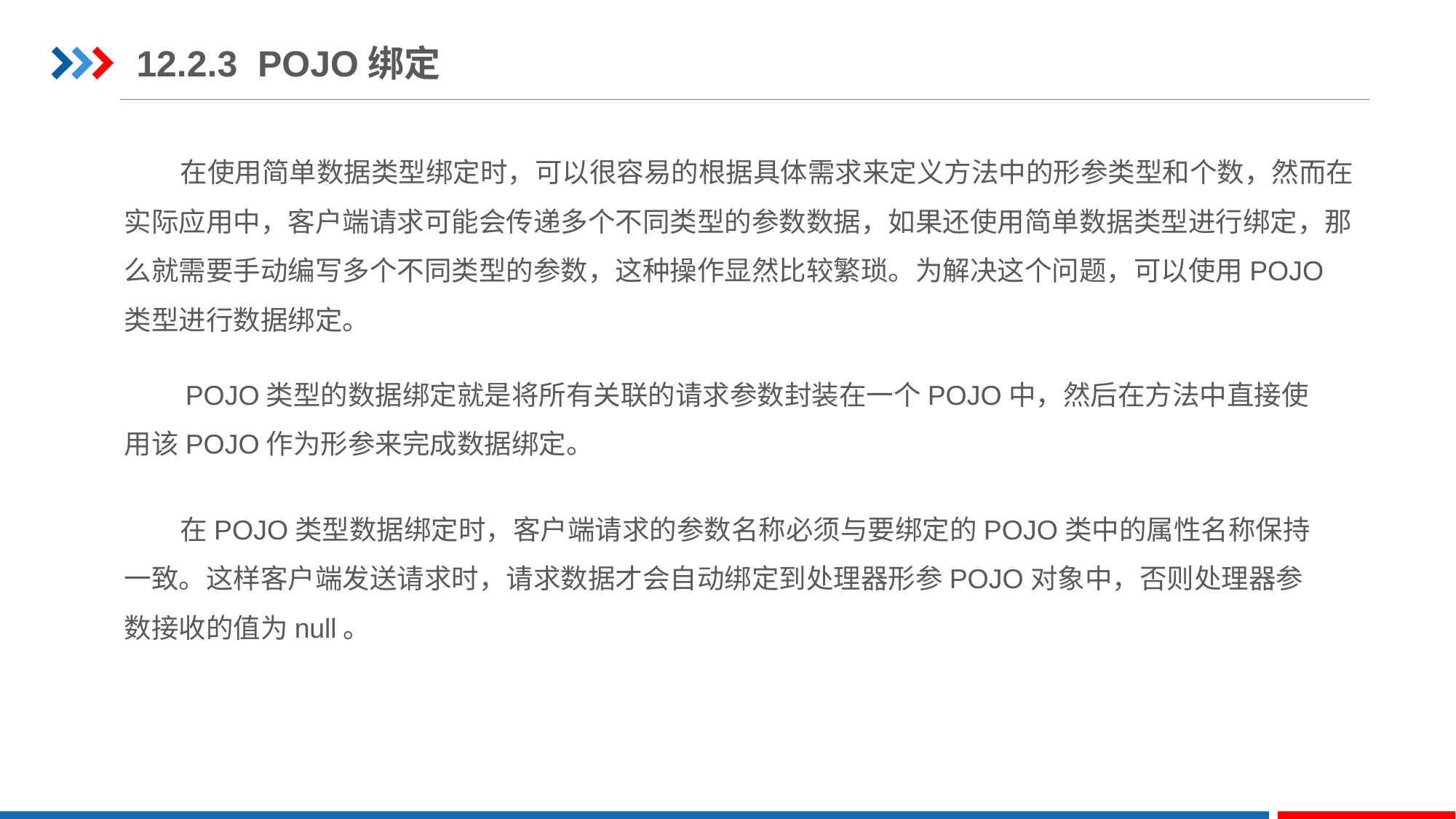

12.2.3  POJO绑定
        在使用简单数据类型绑定时，可以很容易的根据具体需求来定义方法中的形参类型和个数，然而在实际应用中，客户端请求可能会传递多个不同类型的参数数据，如果还使用简单数据类型进行绑定，那么就需要手动编写多个不同类型的参数，这种操作显然比较繁琐。为解决这个问题，可以使用POJO类型进行数据绑定。
        POJO类型的数据绑定就是将所有关联的请求参数封装在一个POJO中，然后在方法中直接使用该POJO作为形参来完成数据绑定。
        在POJO类型数据绑定时，客户端请求的参数名称必须与要绑定的POJO类中的属性名称保持一致。这样客户端发送请求时，请求数据才会自动绑定到处理器形参POJO对象中，否则处理器参数接收的值为null。